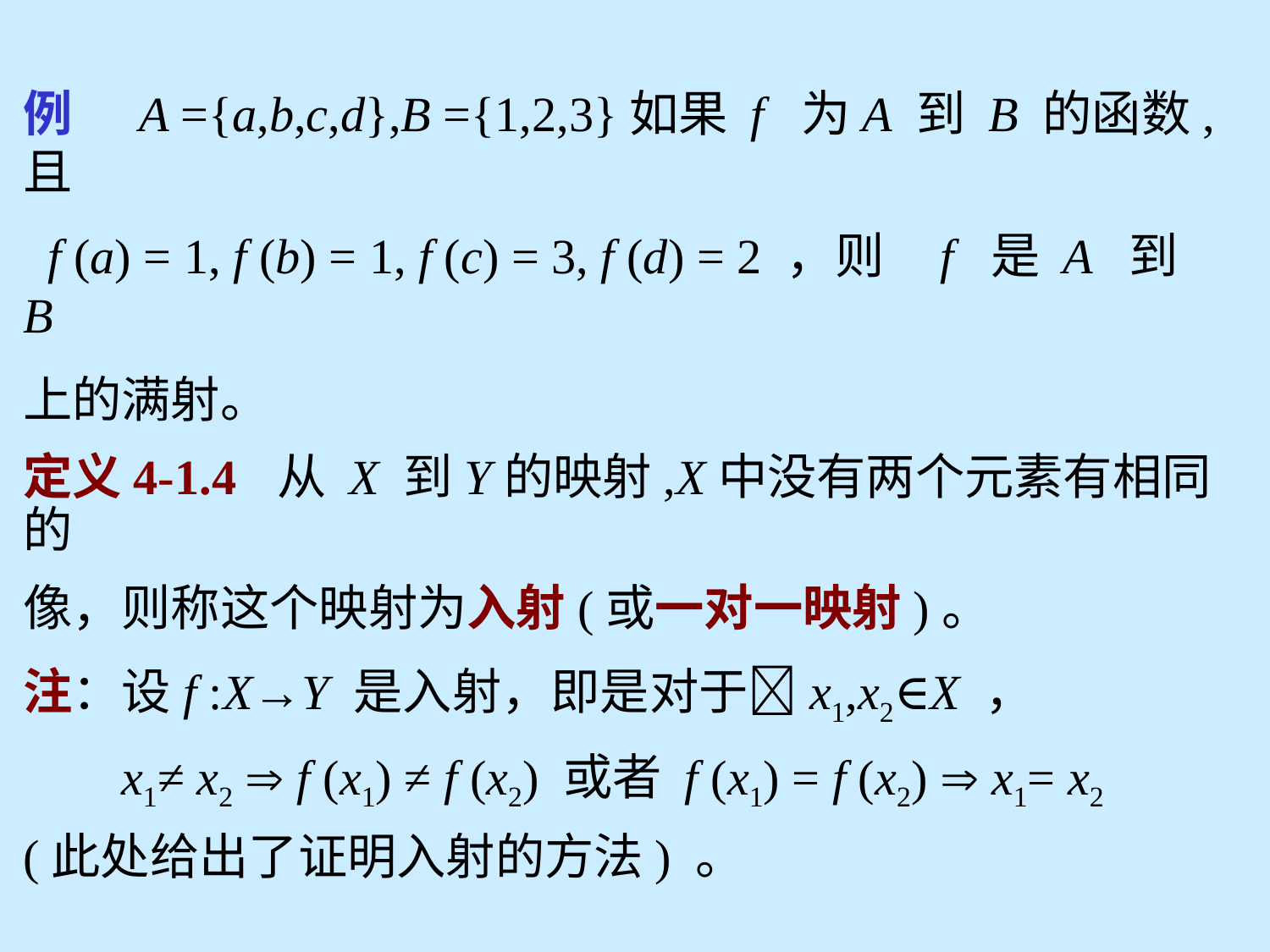

例     A ={a,b,c,d},B ={1,2,3}如果 f  为A 到 B 的函数,且
  f (a) = 1, f (b) = 1, f (c) = 3, f (d) = 2 ，则    f  是 A  到  B
上的满射。
定义4-1.4	从 X 到Y的映射,X中没有两个元素有相同的
像，则称这个映射为入射(或一对一映射)。
注：设f :X→Y 是入射，即是对于∀x1,x2∈X ，
        x1≠ x2 ⇒ f (x1) ≠ f (x2) 或者 f (x1) = f (x2) ⇒ x1= x2
(此处给出了证明入射的方法) 。